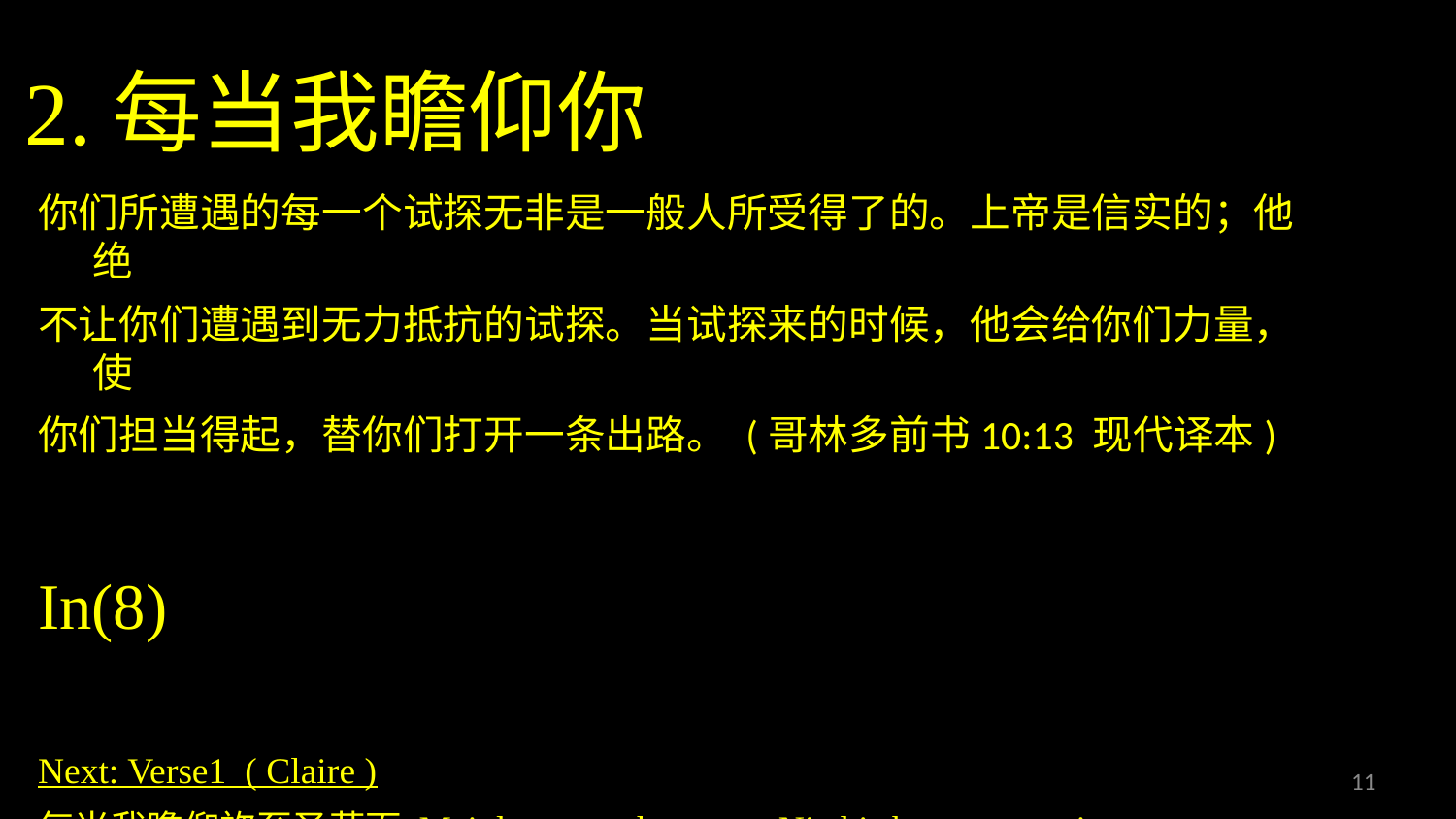

# 2.每当我瞻仰你
你们所遭遇的每一个试探无非是一般人所受得了的。上帝是信实的；他绝
不让你们遭遇到无力抵抗的试探。当试探来的时候，他会给你们力量，使
你们担当得起，替你们打开一条出路。 (哥林多前书10:13 现代译本)

In(8)

Next: Verse1  ( Claire )
每当我瞻仰祢至圣荣面 Mei dang wo zhan yang Ni zhi sheng rong mian

11